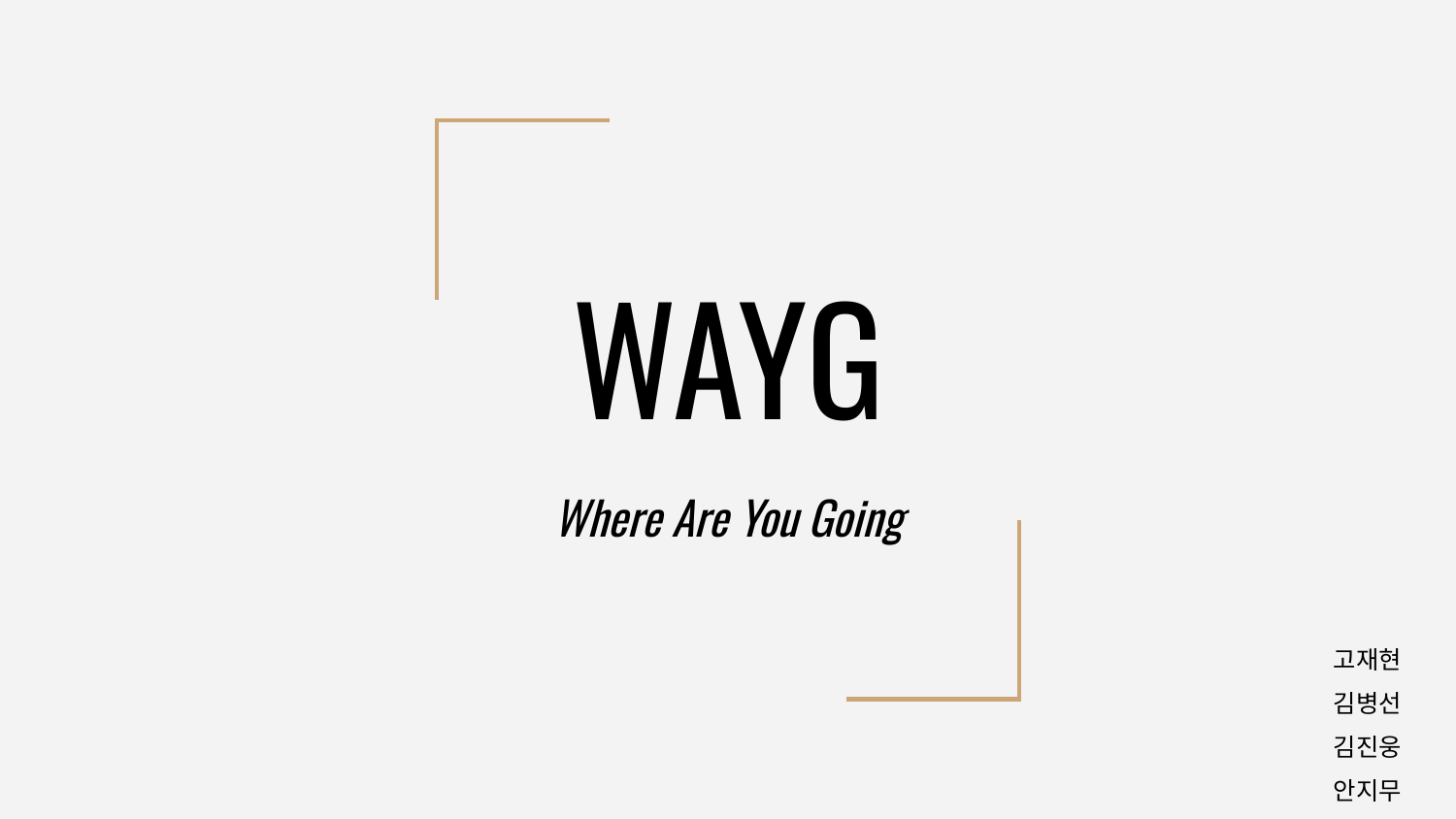

# WAYG
Where Are You Going
고재현
김병선
김진웅
안지무